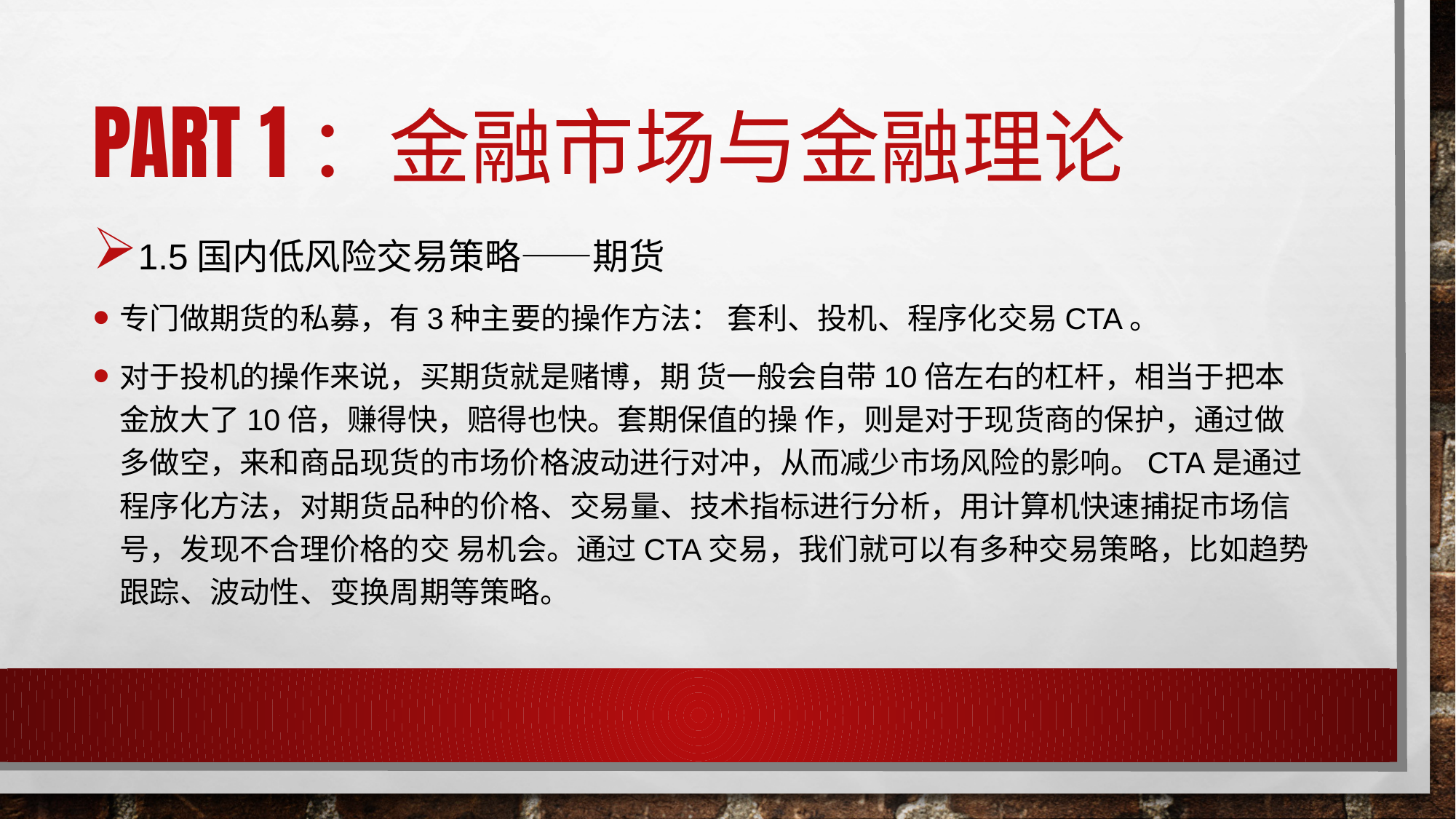

# Part 1：金融市场与金融理论
1.5国内低风险交易策略——期货
专门做期货的私募，有3种主要的操作⽅法： 套利、投机、程序化交易CTA。
对于投机的操作来说，买期货就是赌博，期 货⼀般会自带10倍左右的杠杆，相当于把本金放大了10倍，赚得快，赔得也快。套期保值的操 作，则是对于现货商的保护，通过做多做空，来和商品现货的市场价格波动进行对冲，从而减少市场风险的影响。CTA是通过程序化方法，对期货品种的价格、交易量、技术指标进行分析，用计算机快速捕捉市场信号，发现不合理价格的交 易机会。通过CTA交易，我们就可以有多种交易策略，比如趋势跟踪、波动性、变换周期等策略。